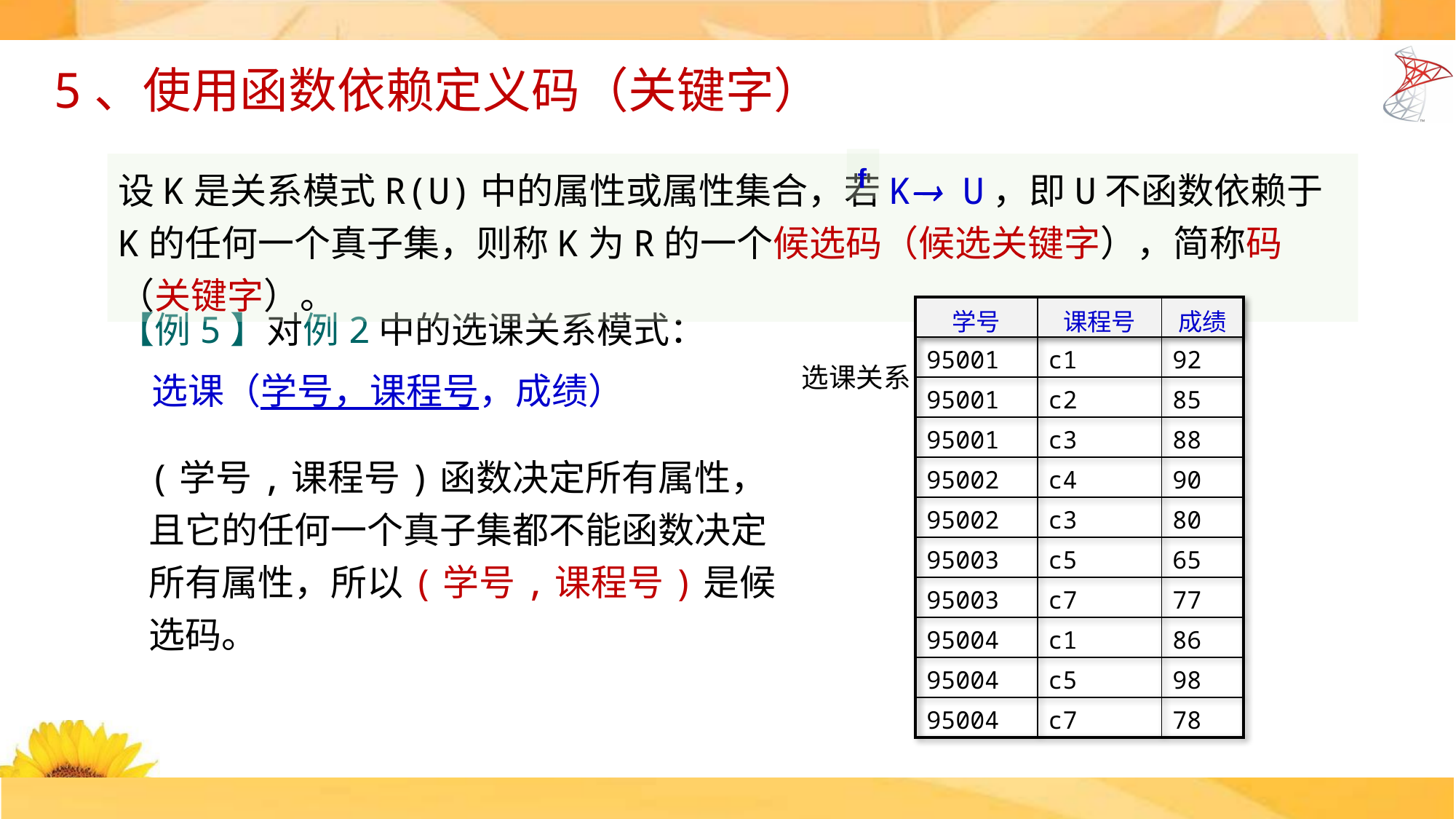

5、使用函数依赖定义码（关键字）
f
设K是关系模式R(U)中的属性或属性集合，若K→ U，即U不函数依赖于K的任何一个真子集，则称K为R的一个候选码（候选关键字），简称码（关键字）。
【例5】对例2中的选课关系模式：
   选课（学号，课程号，成绩）
| 学号 | 课程号 | 成绩 |
| --- | --- | --- |
| 95001 | c1 | 92 |
| 95001 | c2 | 85 |
| 95001 | c3 | 88 |
| 95002 | c4 | 90 |
| 95002 | c3 | 80 |
| 95003 | c5 | 65 |
| 95003 | c7 | 77 |
| 95004 | c1 | 86 |
| 95004 | c5 | 98 |
| 95004 | c7 | 78 |
选课关系
(学号,课程号)函数决定所有属性，且它的任何一个真子集都不能函数决定所有属性，所以(学号,课程号)是候选码。